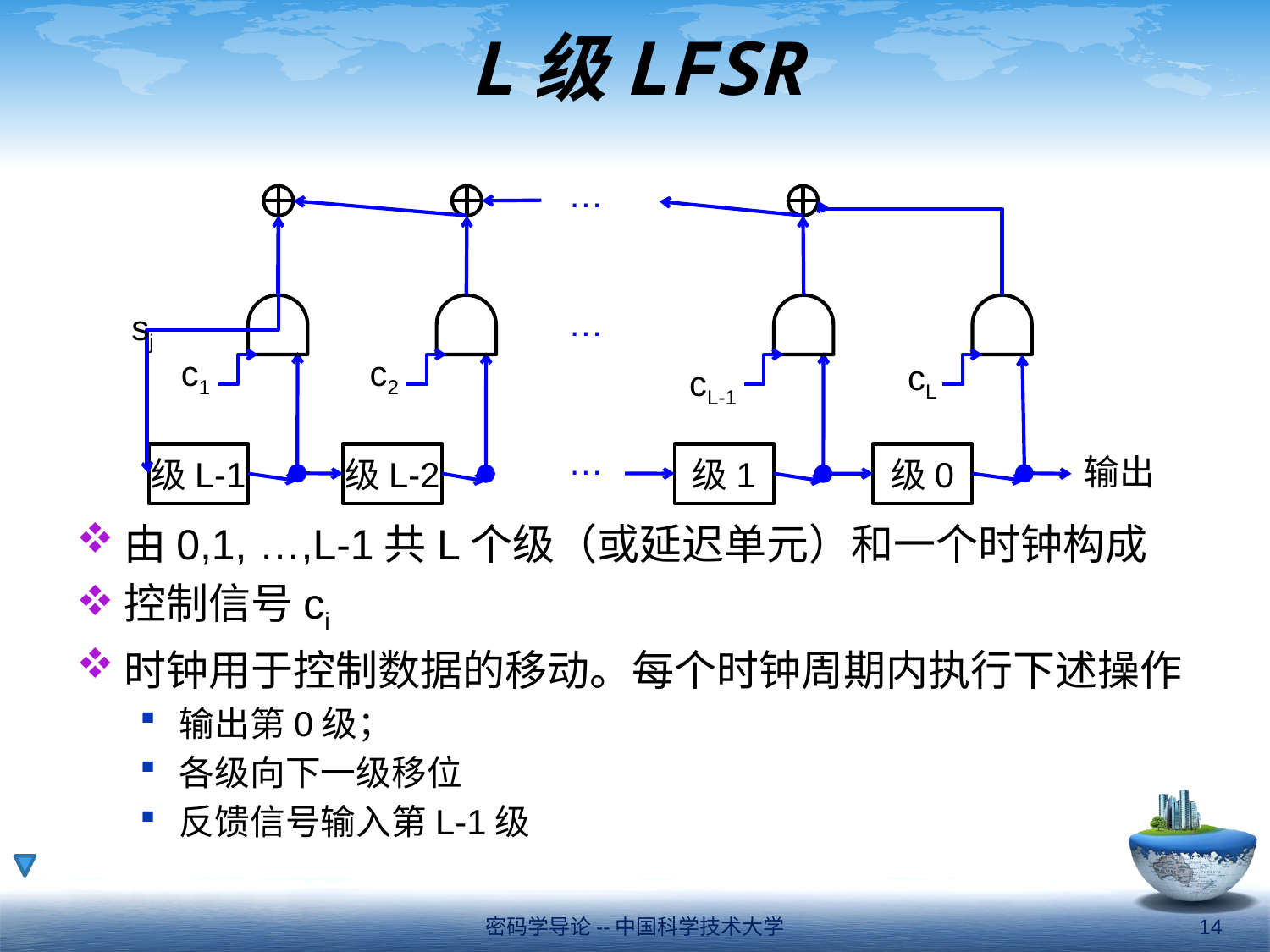

# L级LFSR

由0,1, …,L-1共L个级（或延迟单元）和一个时钟构成
控制信号ci
时钟用于控制数据的移动。每个时钟周期内执行下述操作
输出第0级；
各级向下一级移位
反馈信号输入第L-1级
…

…

sj
c1
c2
cL
cL-1
…
级L-1
级L-2
级1
级0
输出

密码学导论--中国科学技术大学
14